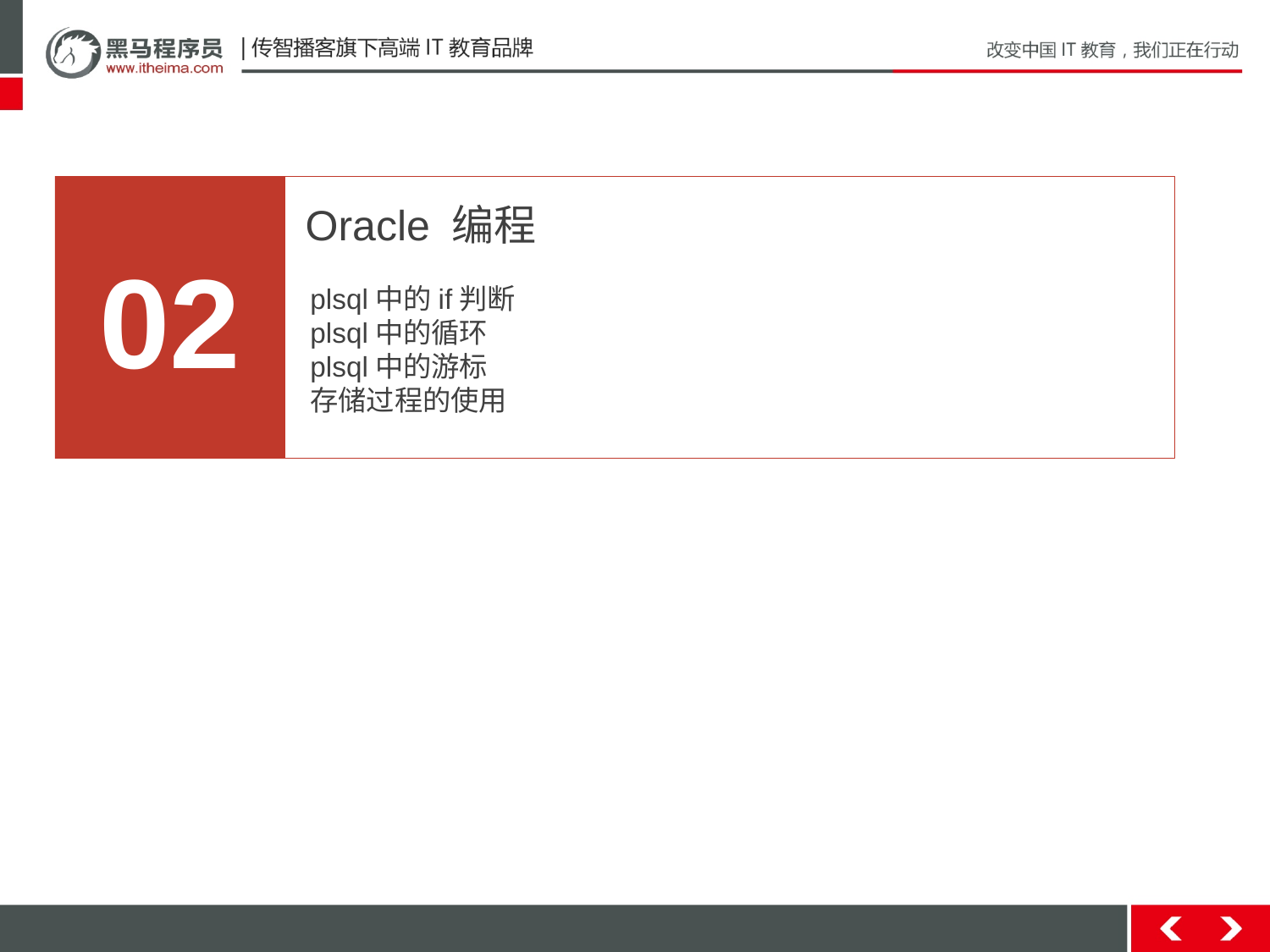

02

Oracle 编程
plsql中的if判断
plsql中的循环
plsql中的游标
存储过程的使用